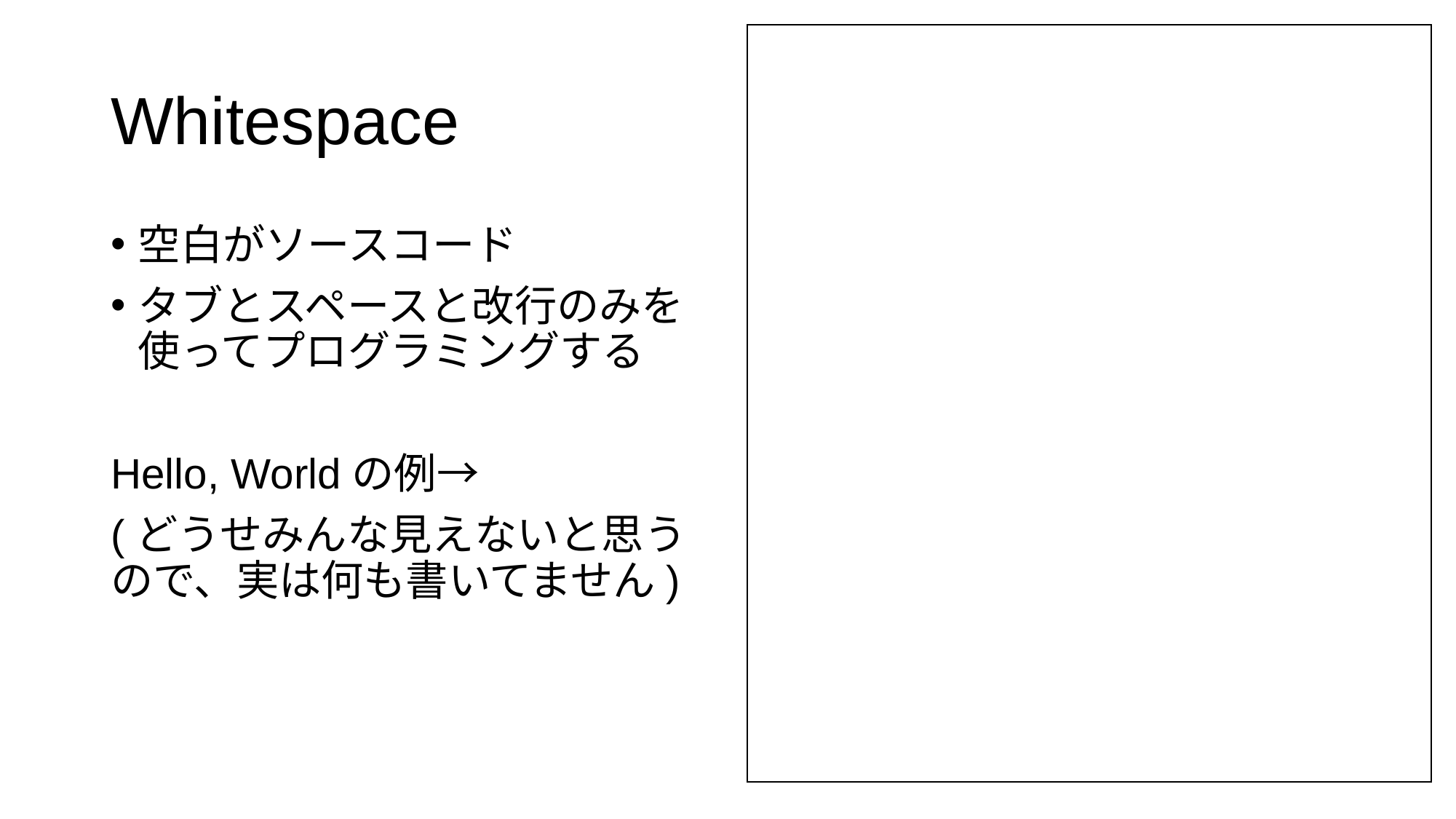

# Whitespace
空白がソースコード
タブとスペースと改行のみを使ってプログラミングする

Hello, Worldの例→
(どうせみんな見えないと思うので、実は何も書いてません)